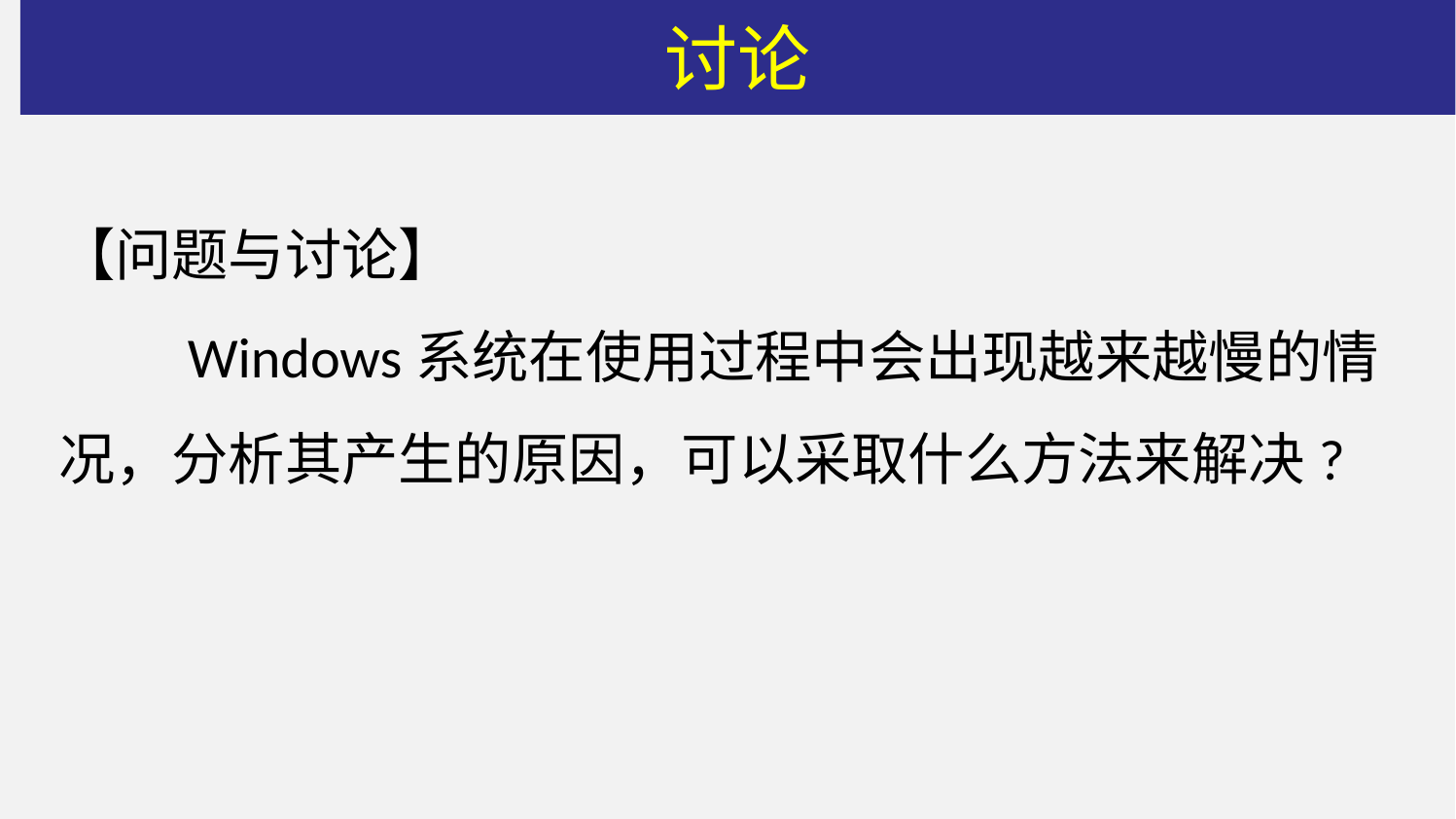

# 讨论
【问题与讨论】
          Windows系统在使用过程中会出现越来越慢的情况，分析其产生的原因，可以采取什么方法来解决?